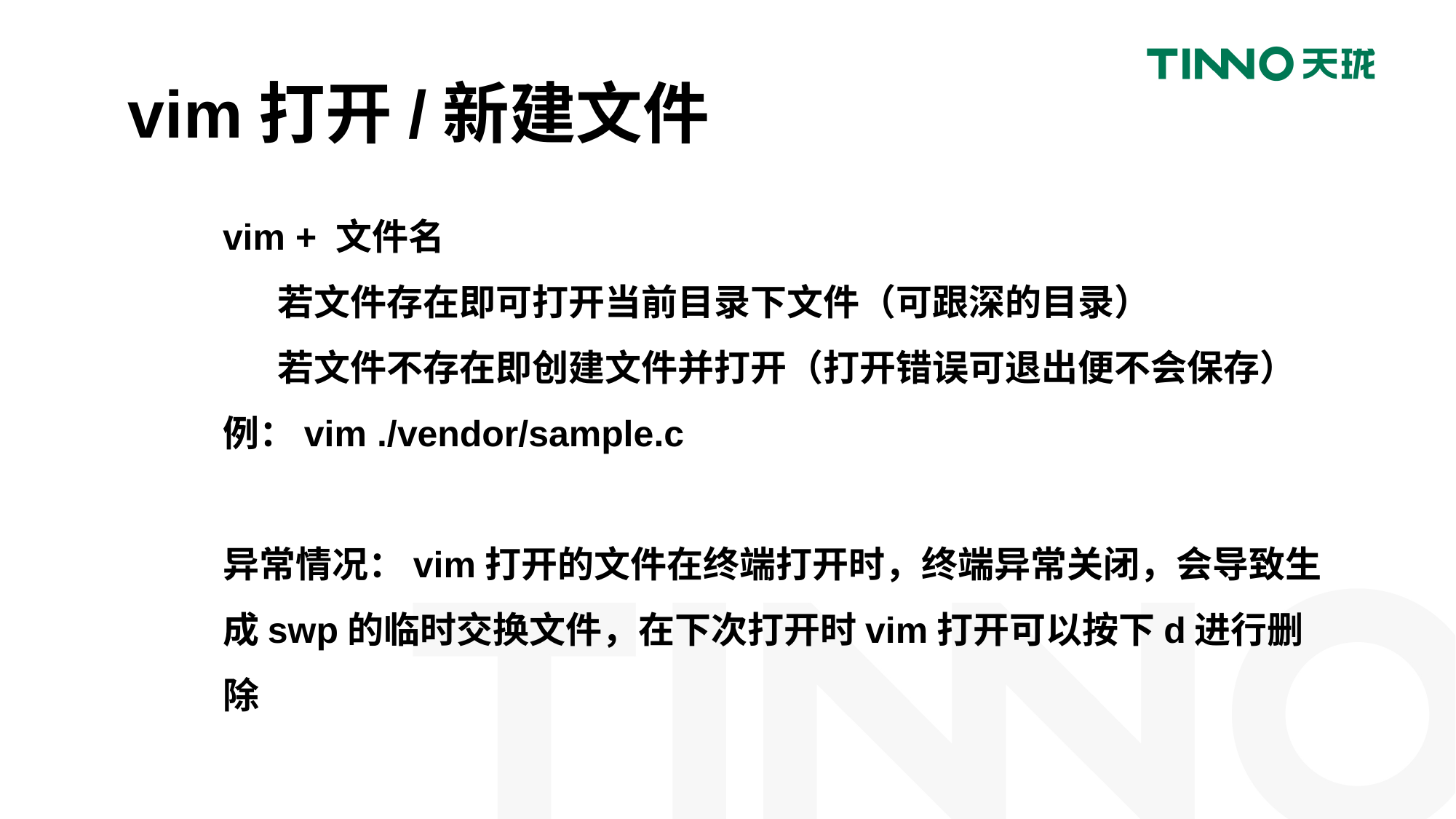

vim打开/新建文件

vim + 文件名
若文件存在即可打开当前目录下文件（可跟深的目录）
若文件不存在即创建文件并打开（打开错误可退出便不会保存）例：vim ./vendor/sample.c

异常情况：vim打开的文件在终端打开时，终端异常关闭，会导致生成swp的临时交换文件，在下次打开时vim打开可以按下d进行删除